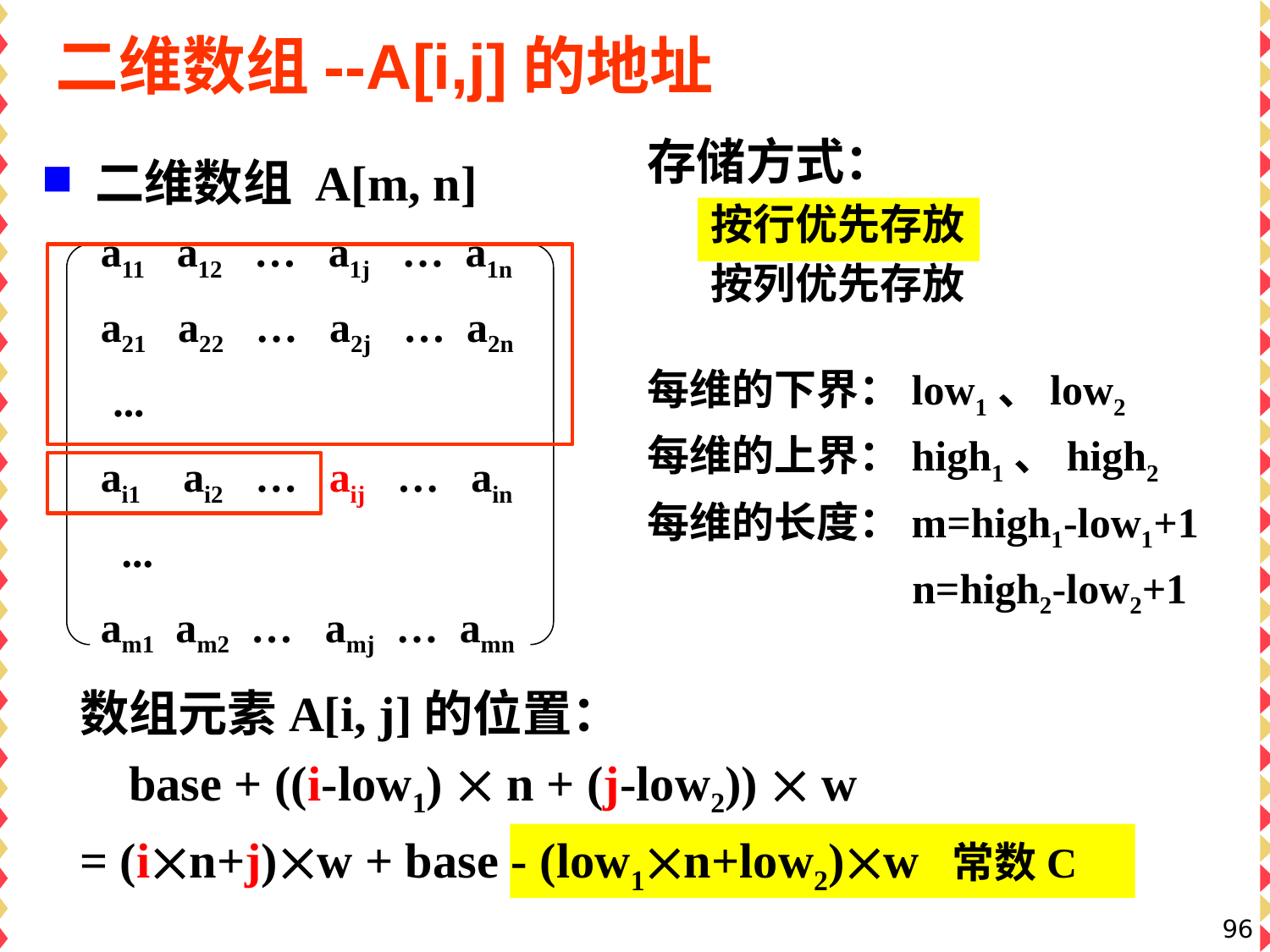

# 二维数组--A[i,j]的地址
存储方式：
按行优先存放
按列优先存放
二维数组 A[m, n]

a11   a12   …   a1j   …  a1n
a21   a22   …   a2j   …  a2n
  ...
ai1    ai2   …   aij   …   ain
  ...
am1  am2  …   amj  …  amn

每维的下界：low1、low2
每维的上界：high1、high2
每维的长度：m=high1-low1+1
                         n=high2-low2+1

数组元素A[i, j]的位置：
    base + ((i-low1) × n + (j-low2)) × w
= (i×n+j)×w + base - (low1×n+low2)×w
                                            常数C
96